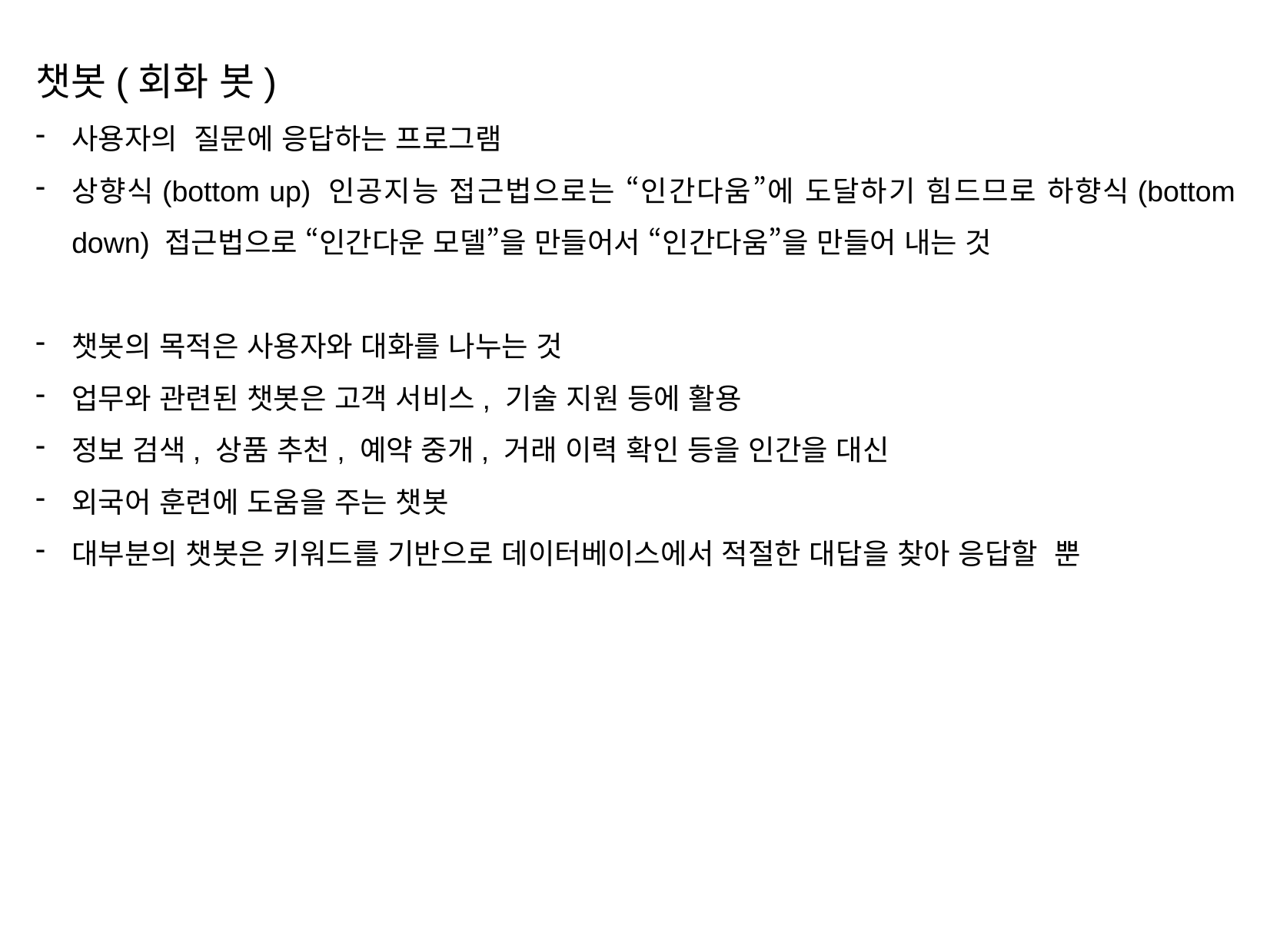

챗봇(회화 봇)
사용자의  질문에 응답하는 프로그램
상향식(bottom up) 인공지능 접근법으로는 “인간다움”에 도달하기 힘드므로 하향식(bottom down) 접근법으로 “인간다운 모델”을 만들어서 “인간다움”을 만들어 내는 것

챗봇의 목적은 사용자와 대화를 나누는 것
업무와 관련된 챗봇은 고객 서비스, 기술 지원 등에 활용
정보 검색, 상품 추천, 예약 중개, 거래 이력 확인 등을 인간을 대신
외국어 훈련에 도움을 주는 챗봇
대부분의 챗봇은 키워드를 기반으로 데이터베이스에서 적절한 대답을 찾아 응답할  뿐